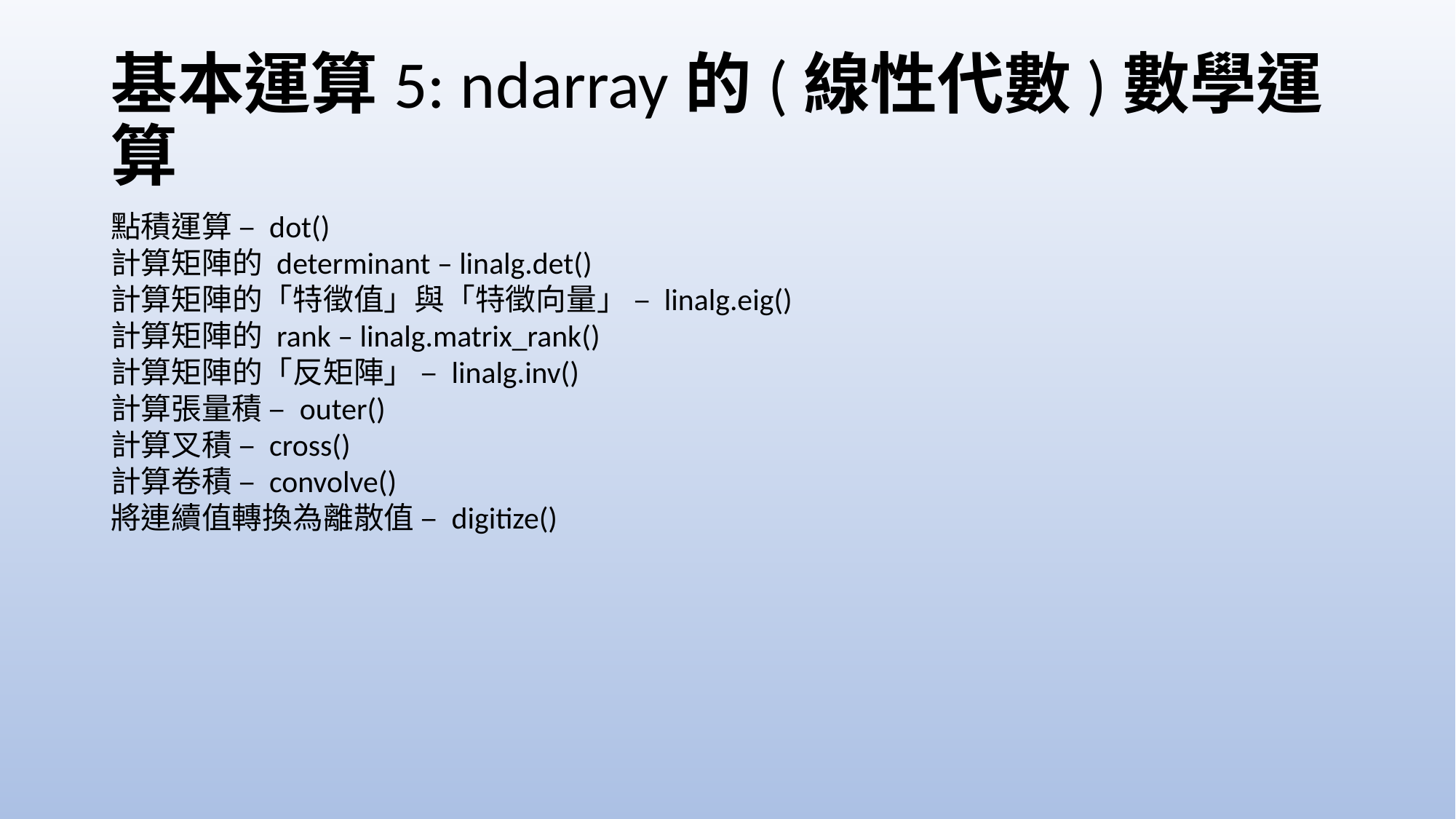

# 基本運算5: ndarray的(線性代數)數學運算
點積運算 – dot()
計算矩陣的 determinant – linalg.det()
計算矩陣的「特徵值」與「特徵向量」 – linalg.eig()
計算矩陣的 rank – linalg.matrix_rank()
計算矩陣的「反矩陣」 – linalg.inv()
計算張量積 – outer()
計算叉積 – cross()
計算卷積 – convolve()
將連續值轉換為離散值 – digitize()